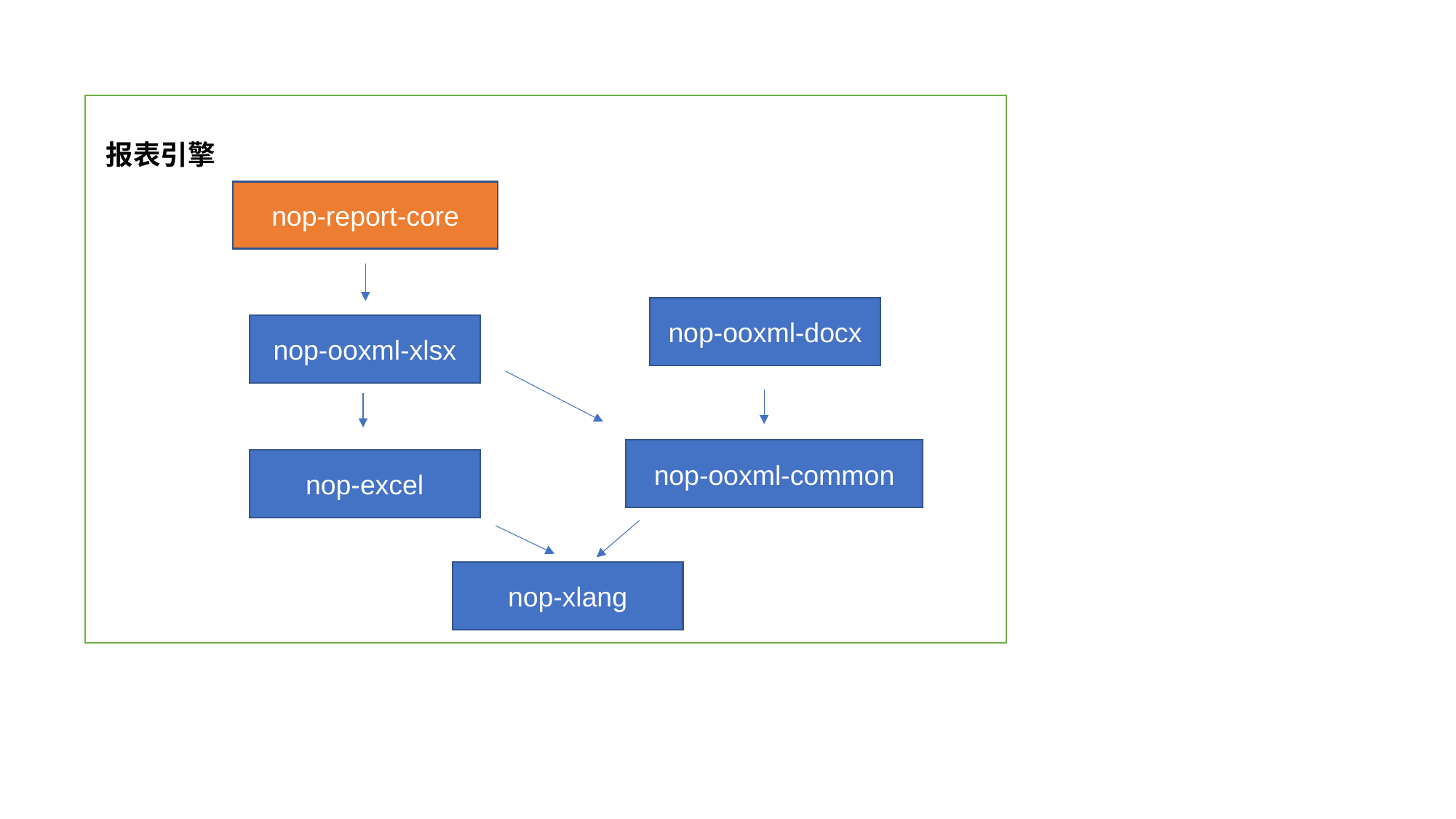

报表引擎
nop-report-core
nop-ooxml-docx
nop-ooxml-xlsx
nop-ooxml-common
nop-excel
nop-xlang